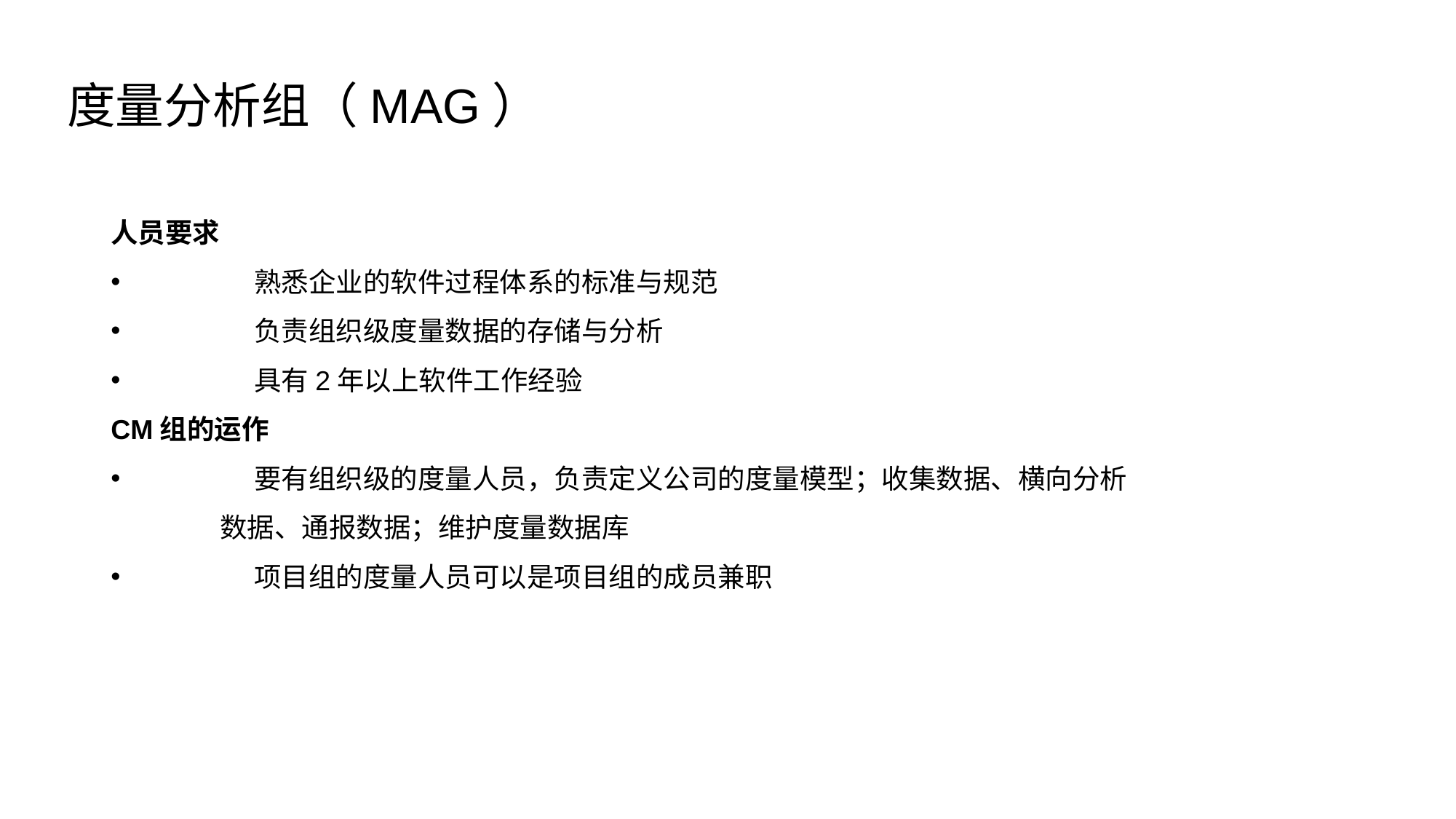

度量分析组（MAG）
人员要求
	熟悉企业的软件过程体系的标准与规范
	负责组织级度量数据的存储与分析
	具有2年以上软件工作经验
CM组的运作
	要有组织级的度量人员，负责定义公司的度量模型；收集数据、横向分析
	数据、通报数据；维护度量数据库
	项目组的度量人员可以是项目组的成员兼职